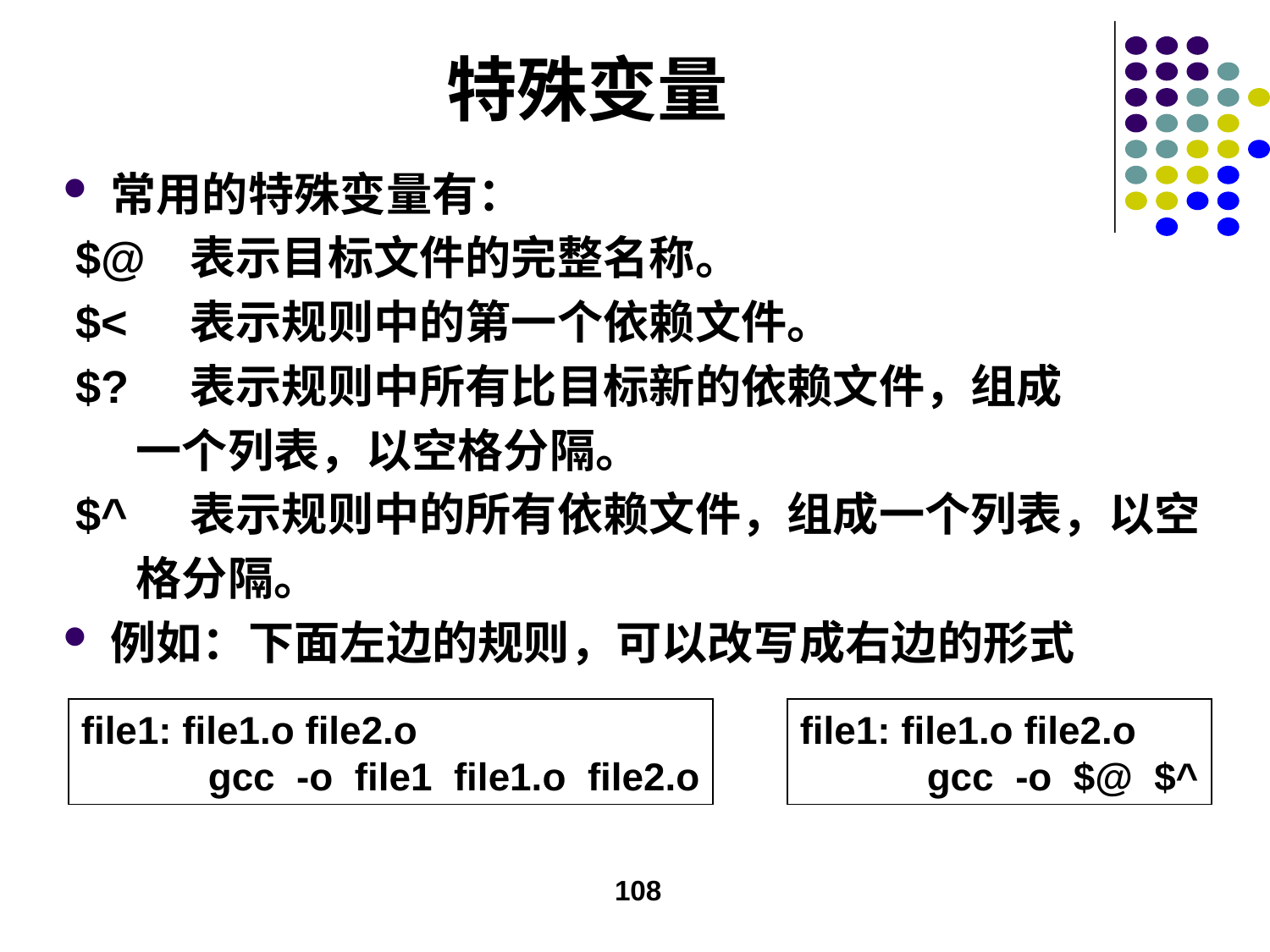

# 特殊变量
常用的特殊变量有：
 $@	表示目标文件的完整名称。
 $<	表示规则中的第一个依赖文件。
 $?	表示规则中所有比目标新的依赖文件，组成
      一个列表，以空格分隔。
 $^	表示规则中的所有依赖文件，组成一个列表，以空
      格分隔。
例如：下面左边的规则，可以改写成右边的形式
file1: file1.o file2.o
	gcc  -o  file1  file1.o  file2.o
file1: file1.o file2.o
	gcc  -o  $@  $^
108